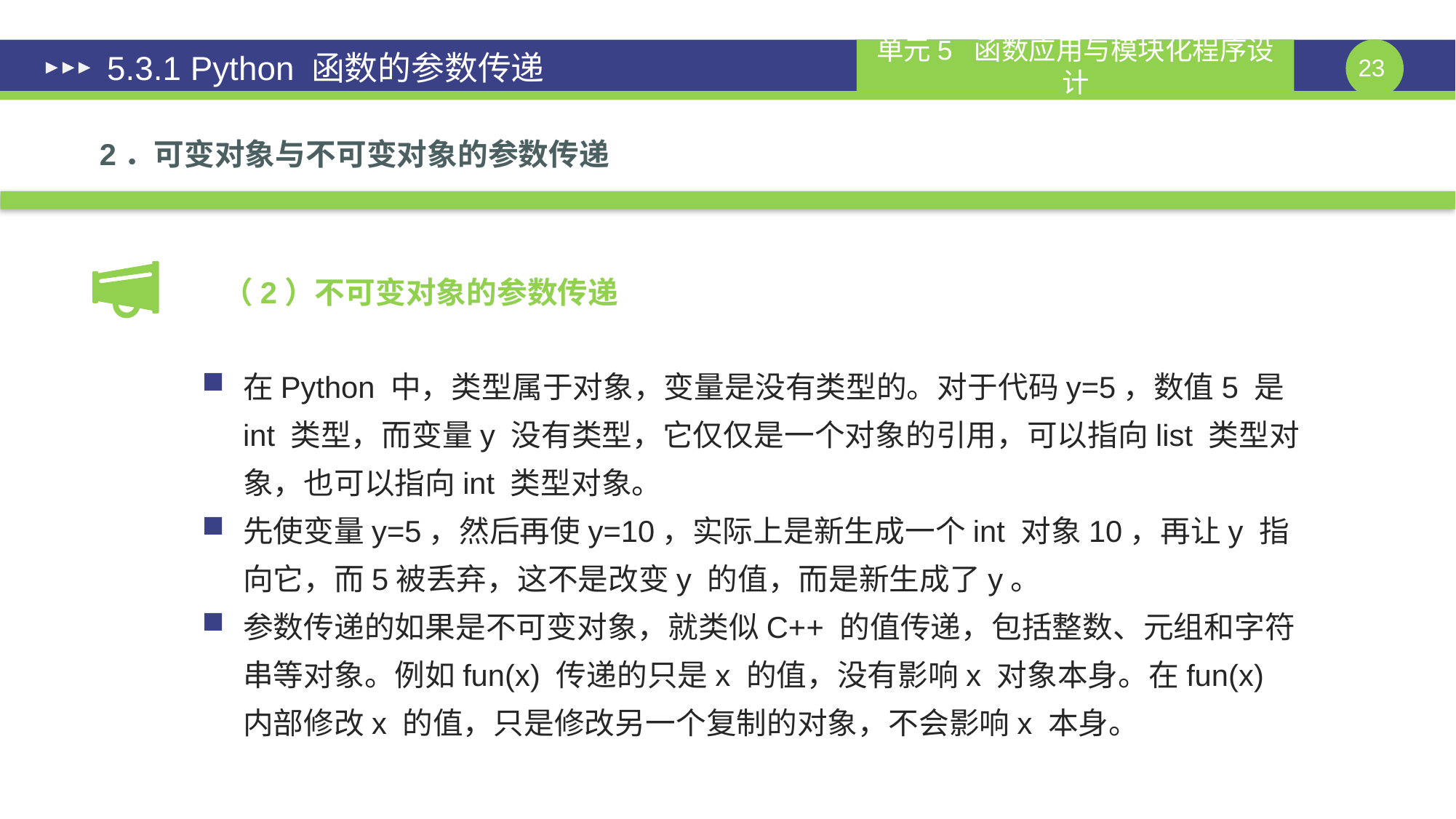

# 5.3.1 Python 函数的参数传递
2．可变对象与不可变对象的参数传递

（2）不可变对象的参数传递
在Python 中，类型属于对象，变量是没有类型的。对于代码y=5，数值5 是int 类型，而变量y 没有类型，它仅仅是一个对象的引用，可以指向list 类型对象，也可以指向int 类型对象。
先使变量y=5，然后再使y=10，实际上是新生成一个int 对象10，再让y 指向它，而5被丢弃，这不是改变y 的值，而是新生成了y。
参数传递的如果是不可变对象，就类似C++ 的值传递，包括整数、元组和字符串等对象。例如fun(x) 传递的只是x 的值，没有影响x 对象本身。在fun(x) 内部修改x 的值，只是修改另一个复制的对象，不会影响x 本身。